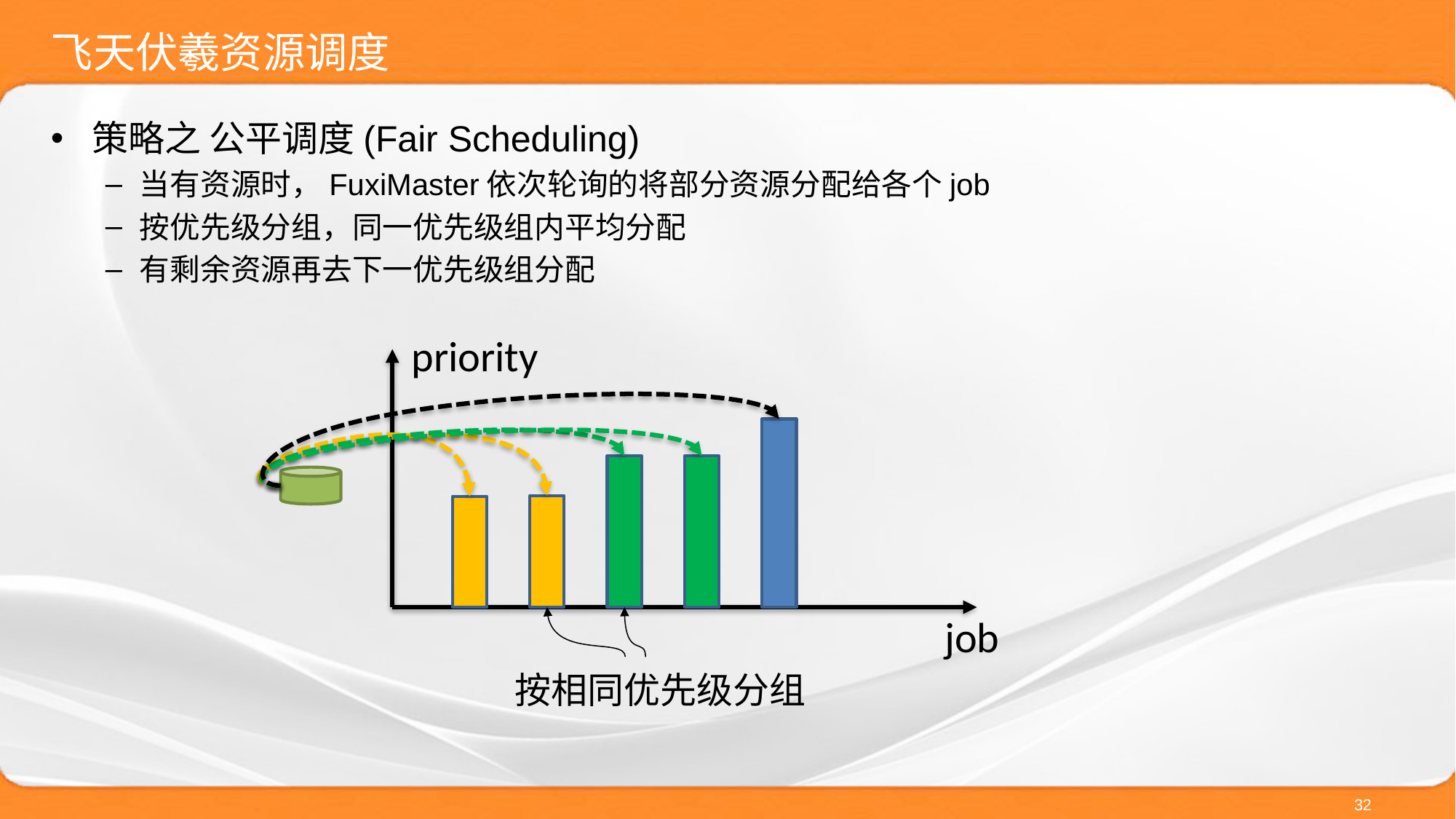

# 飞天伏羲资源调度
策略之 公平调度(Fair Scheduling)
当有资源时，FuxiMaster依次轮询的将部分资源分配给各个job
按优先级分组，同一优先级组内平均分配
有剩余资源再去下一优先级组分配
priority

job
按相同优先级分组
32